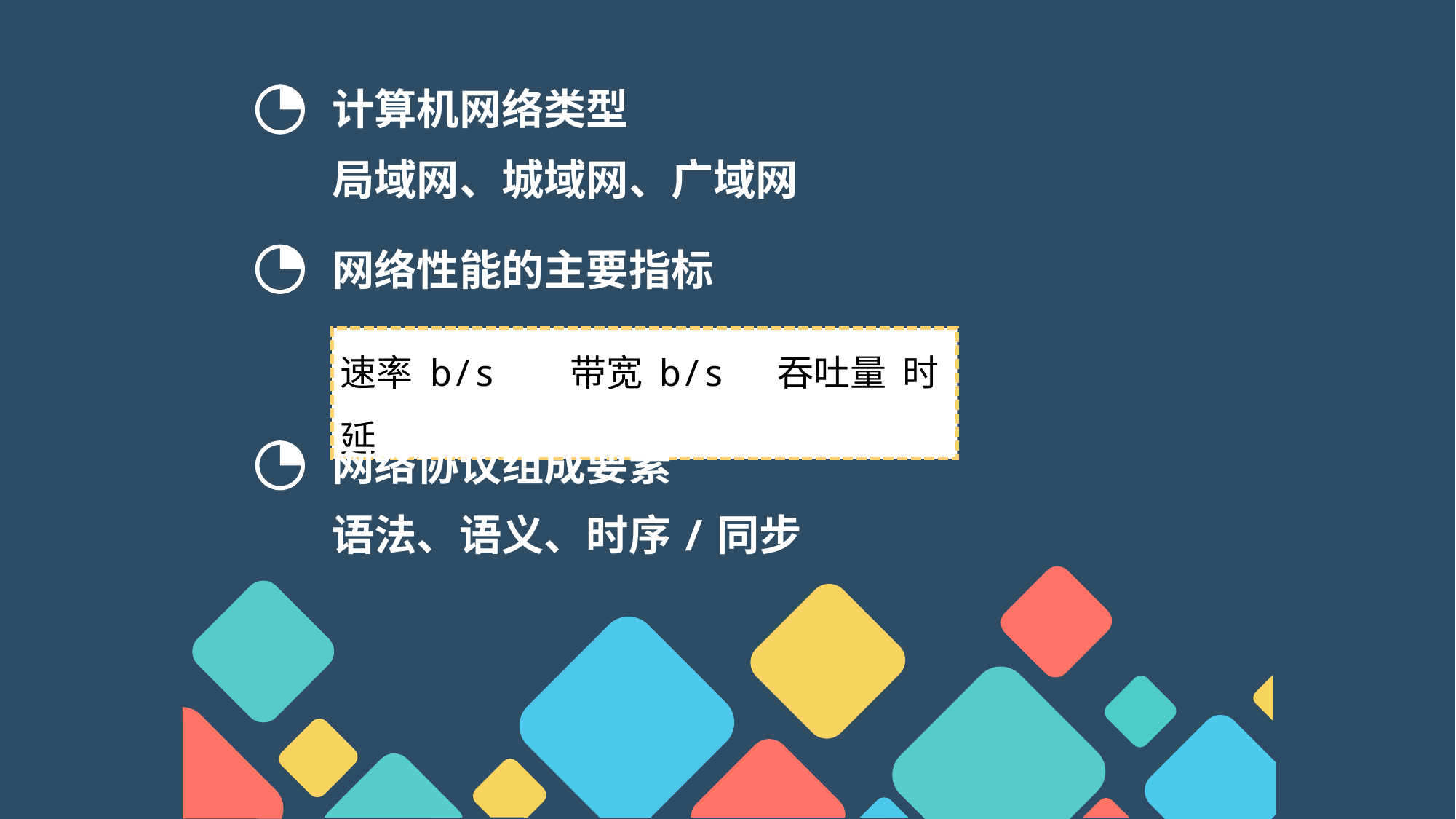

计算机网络类型

局域网、城域网、广域网
网络性能的主要指标

速率 b/s   带宽 b/s  吞吐量  时延
网络协议组成要素

语法、语义、时序/同步